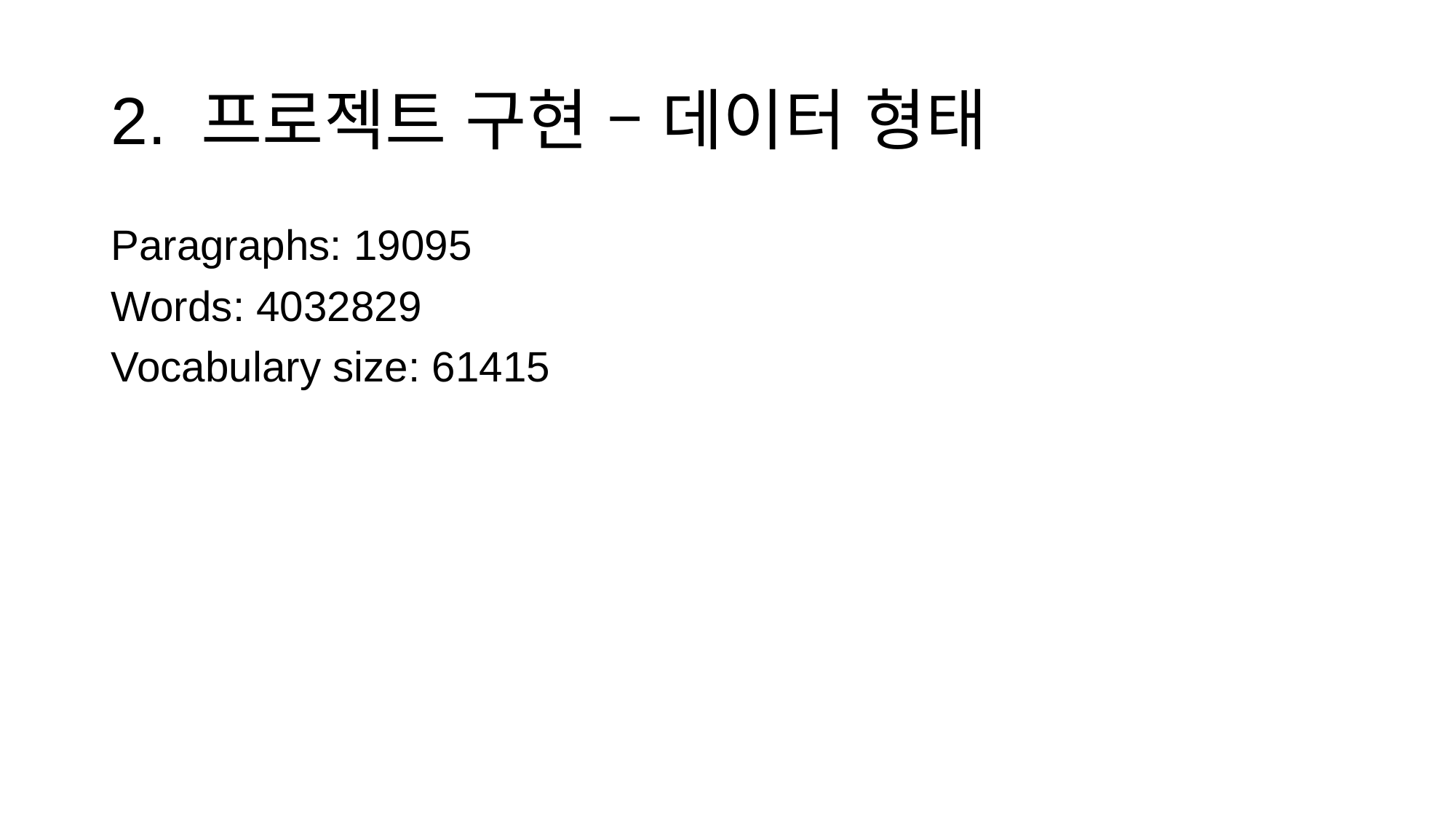

# 2. 프로젝트 구현 – 데이터 형태
Paragraphs: 19095
Words: 4032829
Vocabulary size: 61415